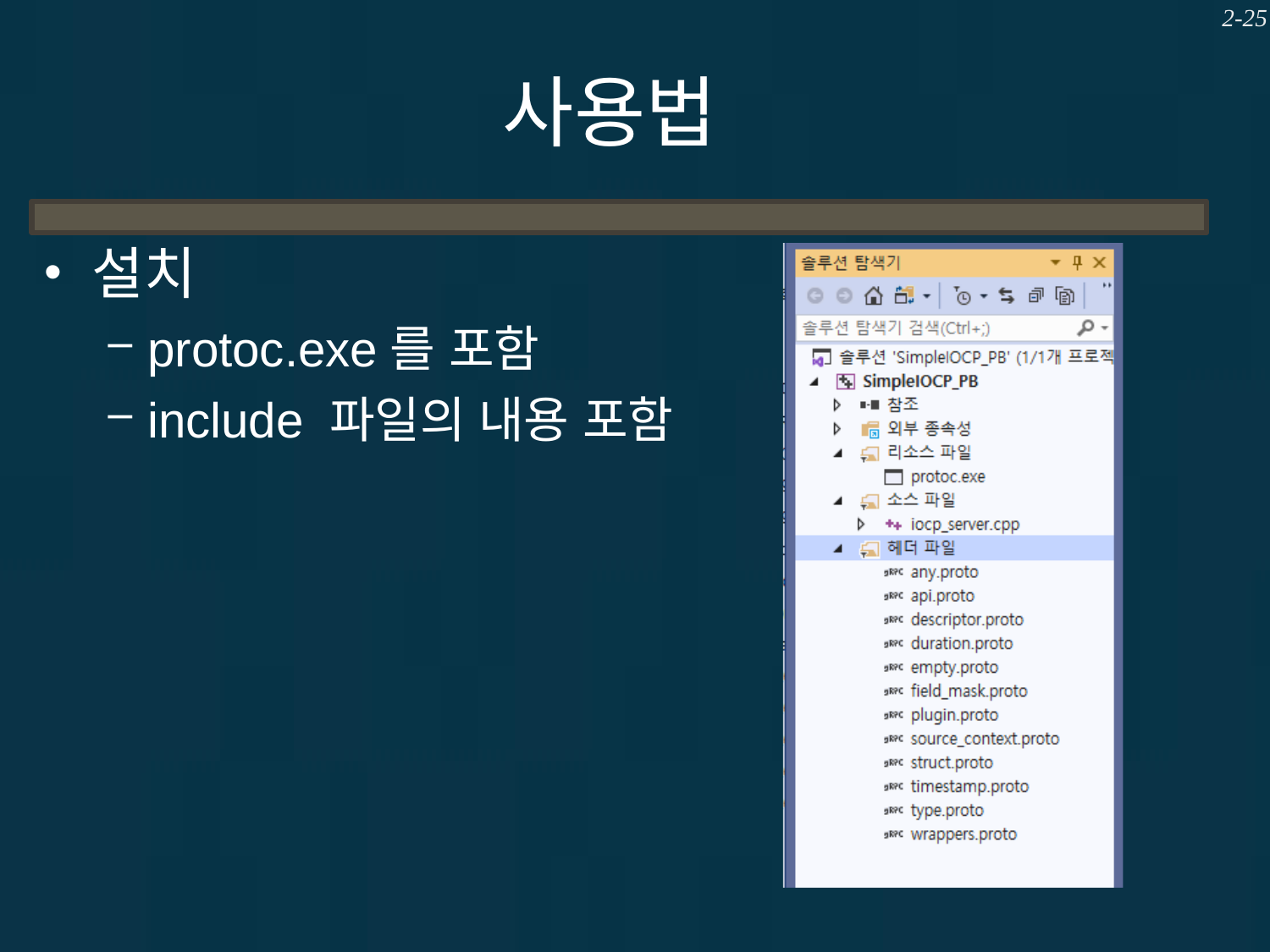

2-25
# 사용법

설치
protoc.exe를 포함
include 파일의 내용 포함